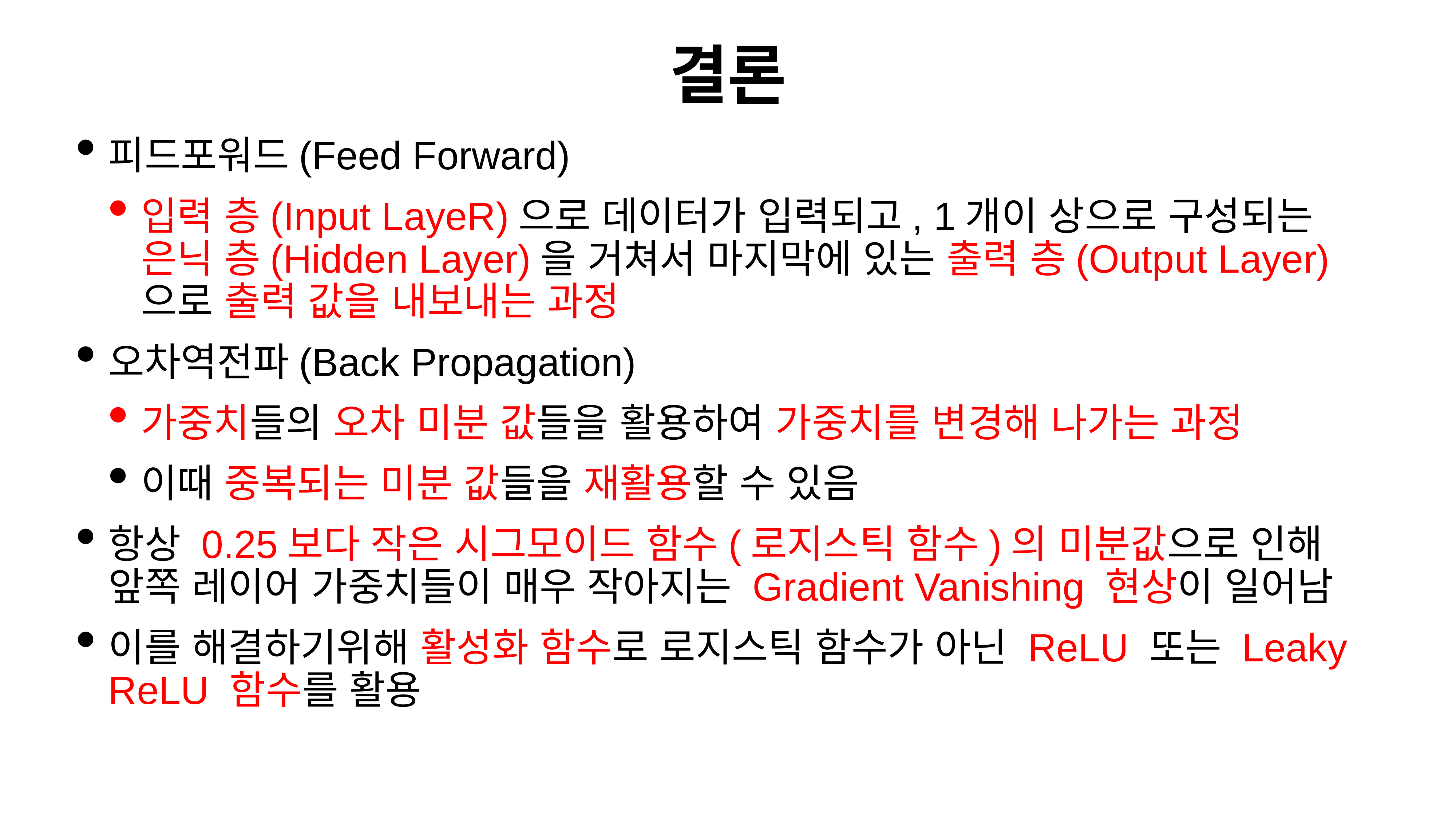

# 결론
피드포워드(Feed Forward)
입력 층(Input LayeR)으로 데이터가 입력되고, 1개이 상으로 구성되는 은닉 층(Hidden Layer)을 거쳐서 마지막에 있는 출력 층(Output Layer)으로 출력 값을 내보내는 과정
오차역전파(Back Propagation)
가중치들의 오차 미분 값들을 활용하여 가중치를 변경해 나가는 과정
이때 중복되는 미분 값들을 재활용할 수 있음
항상 0.25보다 작은 시그모이드 함수(로지스틱 함수)의 미분값으로 인해 앞쪽 레이어 가중치들이 매우 작아지는 Gradient Vanishing 현상이 일어남
이를 해결하기위해 활성화 함수로 로지스틱 함수가 아닌 ReLU 또는 Leaky ReLU 함수를 활용